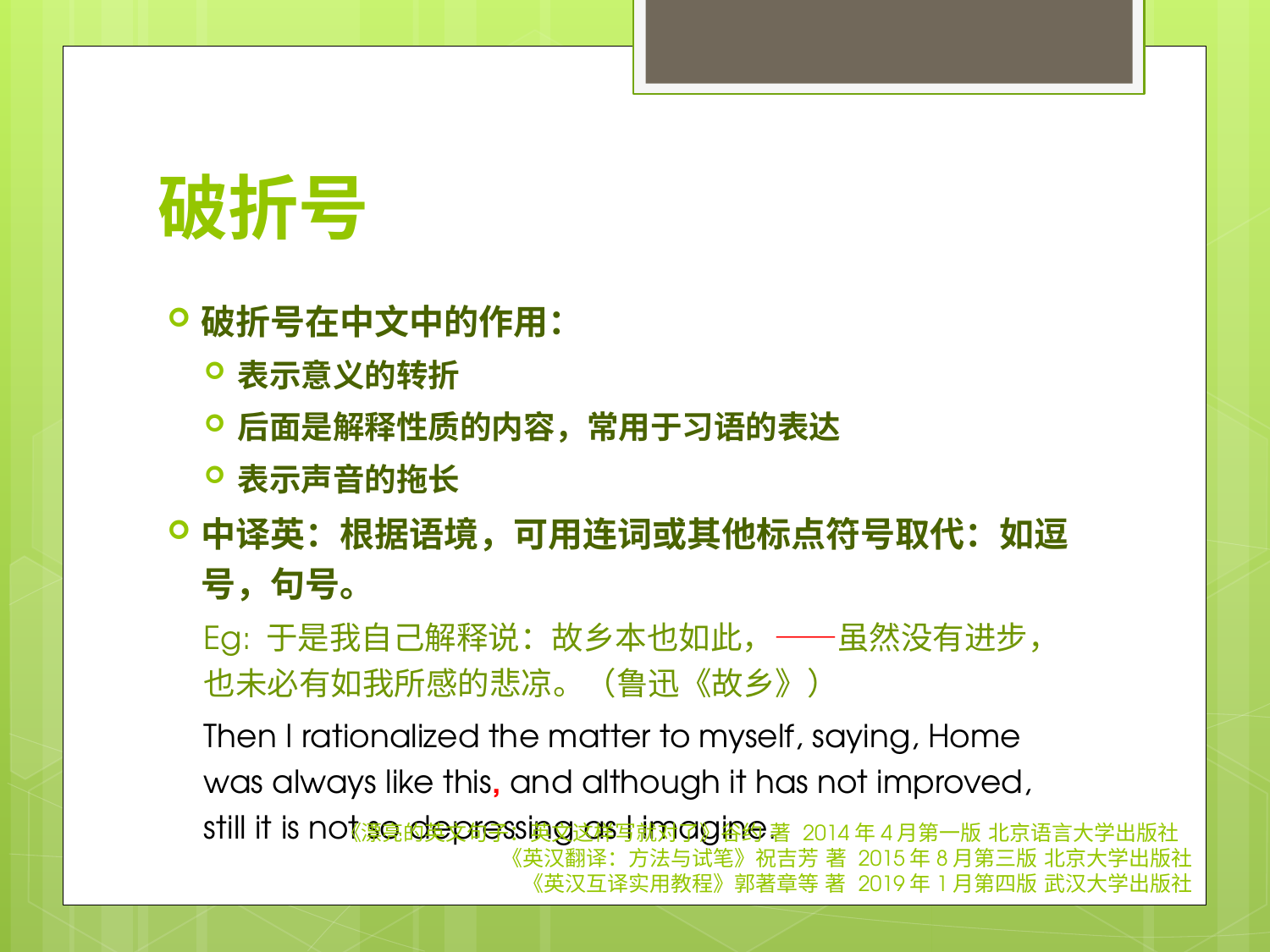

# 破折号
破折号在中文中的作用：
表示意义的转折
后面是解释性质的内容，常用于习语的表达
表示声音的拖长
中译英：根据语境，可用连词或其他标点符号取代：如逗号，句号。
Eg: 于是我自己解释说：故乡本也如此，——虽然没有进步，也未必有如我所感的悲凉。（鲁迅《故乡》）
Then I rationalized the matter to myself, saying, Home was always like this, and although it has not improved, still it is not so depressing as I imagine.
《漂亮的英文句子：英文这样写就对了》谷约 著 2014年4月第一版 北京语言大学出版社
《英汉翻译：方法与试笔》祝吉芳 著 2015年8月第三版 北京大学出版社
《英汉互译实用教程》郭著章等 著 2019年1月第四版 武汉大学出版社